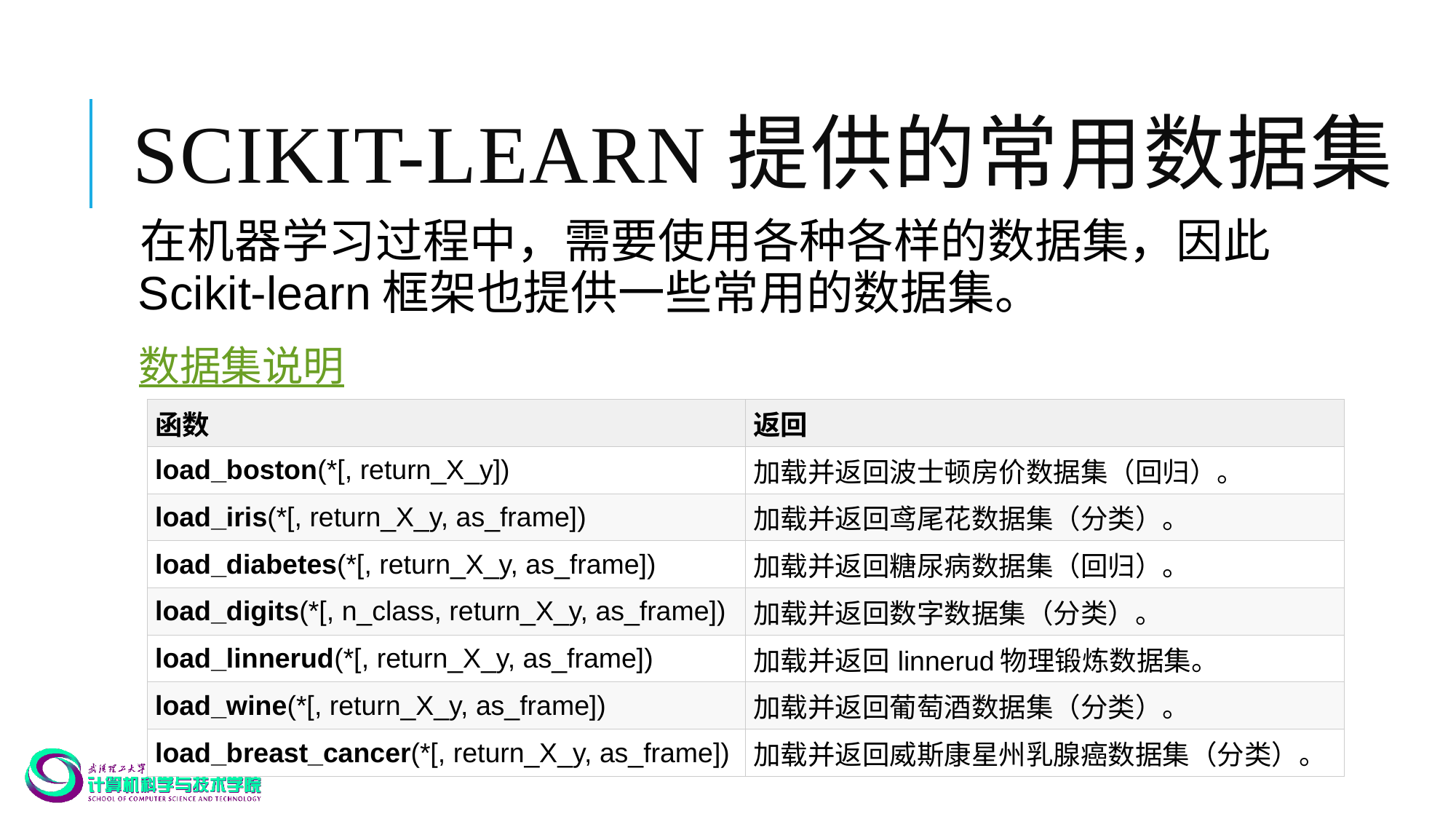

# Scikit-learn提供的常用数据集
在机器学习过程中，需要使用各种各样的数据集，因此Scikit-learn框架也提供一些常用的数据集。
数据集说明
| 函数 | 返回 |
| --- | --- |
| load\_boston(\*[, return\_X\_y]) | 加载并返回波士顿房价数据集（回归）。 |
| load\_iris(\*[, return\_X\_y, as\_frame]) | 加载并返回鸢尾花数据集（分类）。 |
| load\_diabetes(\*[, return\_X\_y, as\_frame]) | 加载并返回糖尿病数据集（回归）。 |
| load\_digits(\*[, n\_class, return\_X\_y, as\_frame]) | 加载并返回数字数据集（分类）。 |
| load\_linnerud(\*[, return\_X\_y, as\_frame]) | 加载并返回linnerud物理锻炼数据集。 |
| load\_wine(\*[, return\_X\_y, as\_frame]) | 加载并返回葡萄酒数据集（分类）。 |
| load\_breast\_cancer(\*[, return\_X\_y, as\_frame]) | 加载并返回威斯康星州乳腺癌数据集（分类）。 |